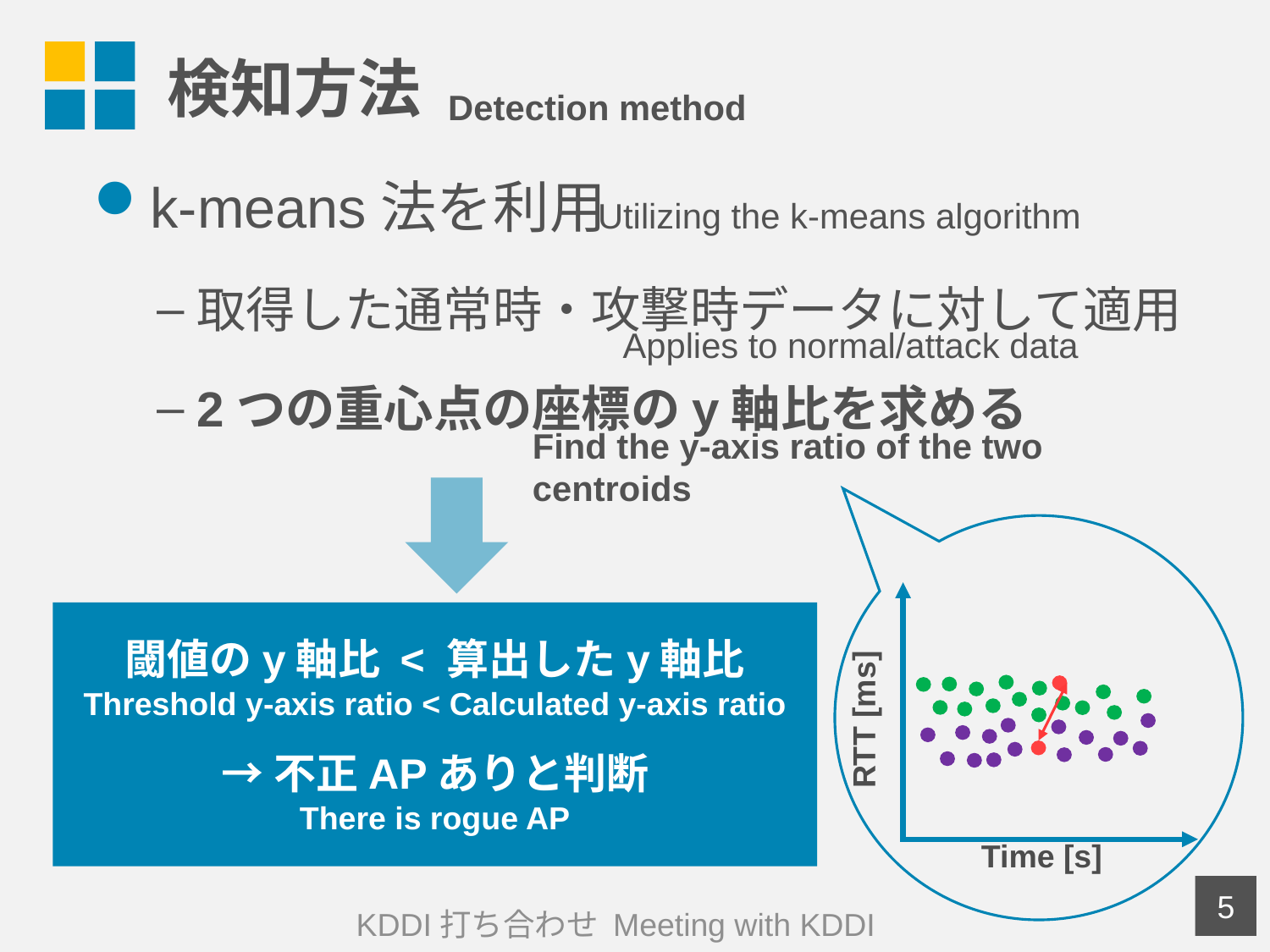

# 検知方法
Detection method
k-means法を利用
取得した通常時・攻撃時データに対して適用
2つの重心点の座標のy軸比を求める
Utilizing the k-means algorithm
Applies to normal/attack data
Find the y-axis ratio of the two centroids

閾値のy軸比 < 算出したy軸比
Threshold y-axis ratio < Calculated y-axis ratio

→不正APありと判断
There is rogue AP

RTT [ms]

Time [s]
5
KDDI打ち合わせ Meeting with KDDI